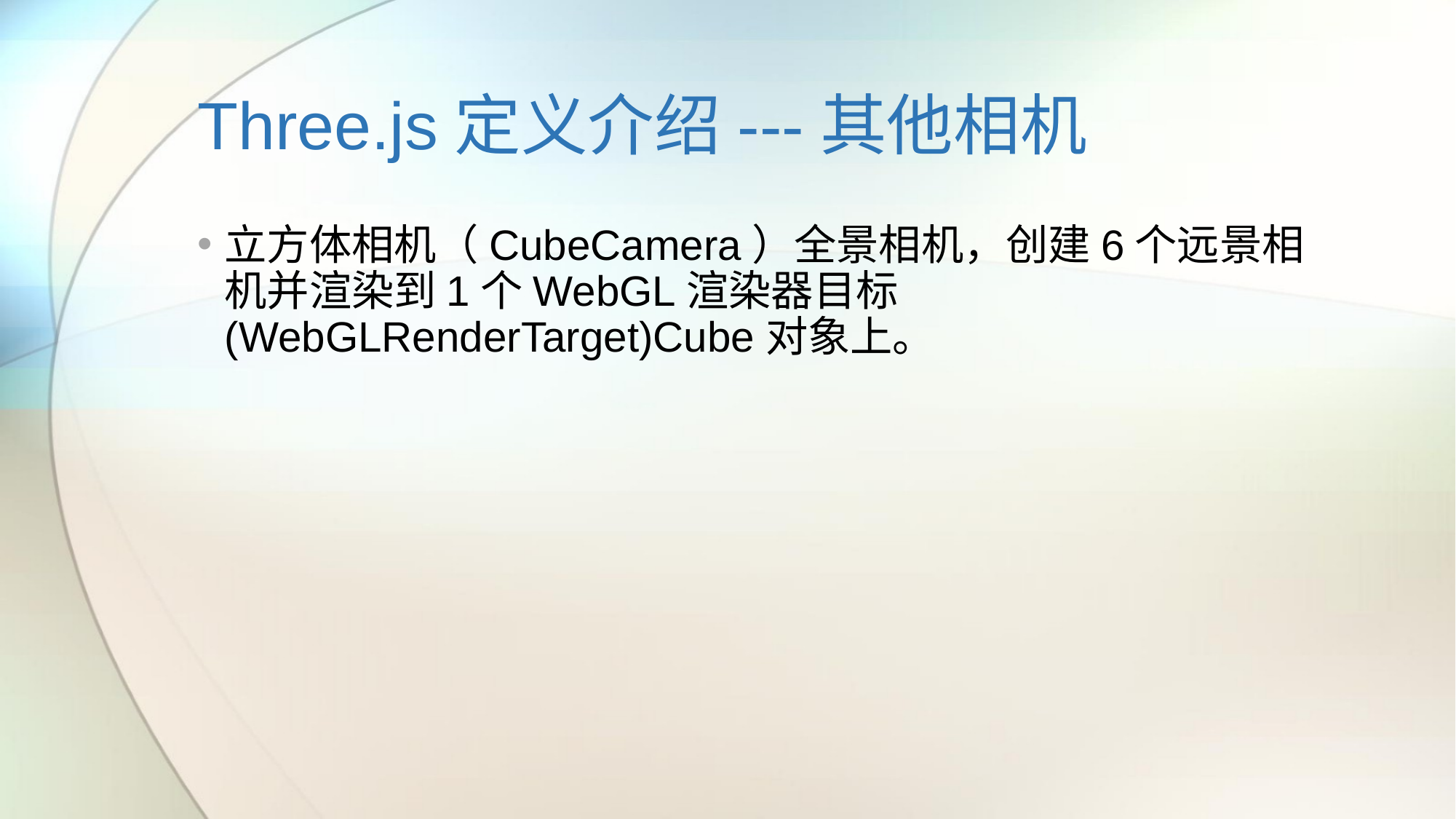

# Three.js定义介绍---其他相机
立方体相机（CubeCamera）全景相机，创建6个远景相机并渲染到1个WebGL渲染器目标(WebGLRenderTarget)Cube对象上。